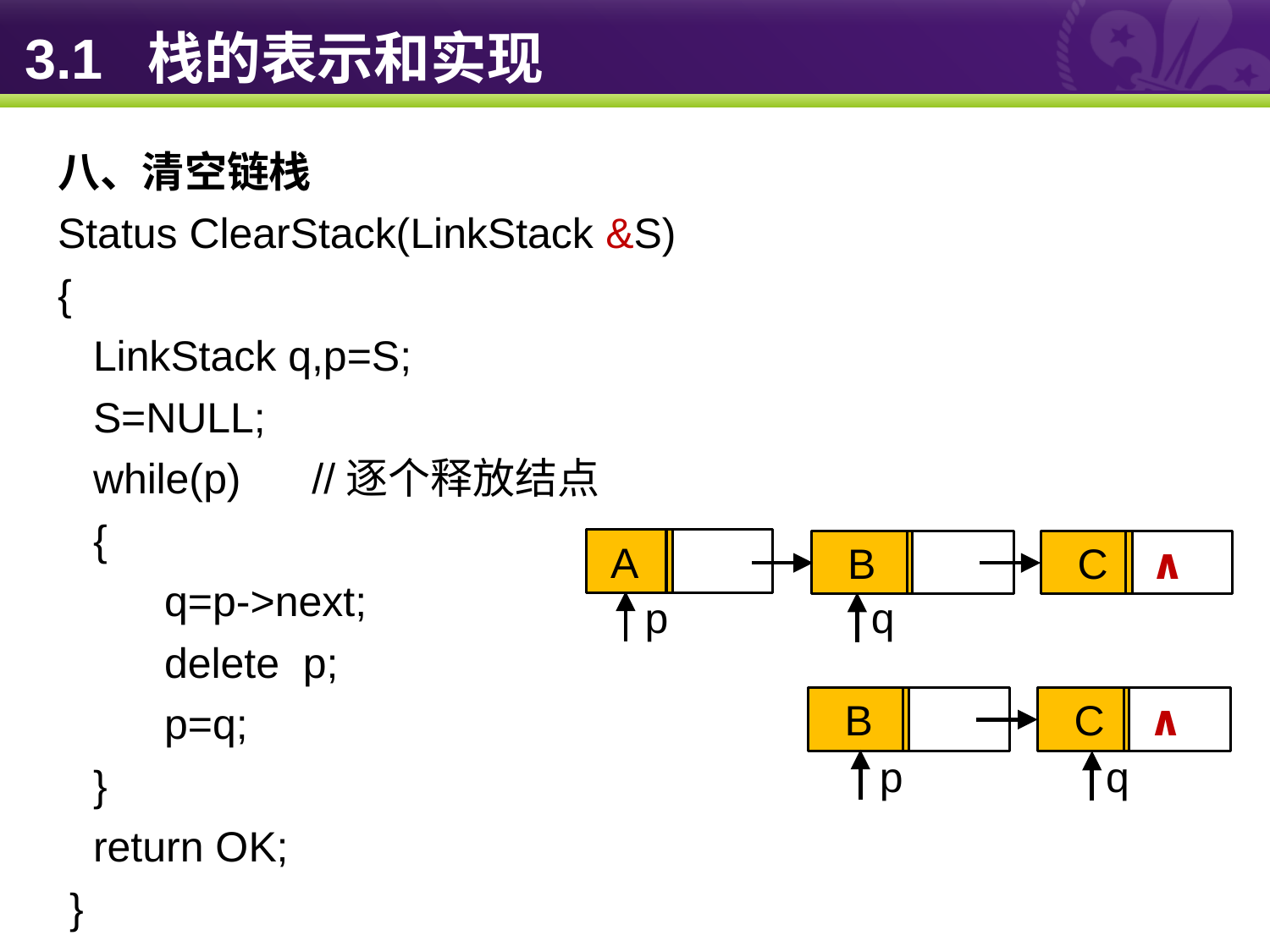

# 3.1  栈的表示和实现
八、清空链栈
Status ClearStack(LinkStack &S)
{
   LinkStack q,p=S;
   S=NULL;
   while(p)      //逐个释放结点
   {
         q=p->next;
         delete  p;
         p=q;
   }
   return OK;
 }
 A
 ∧
  B
 ∧
  C
 ∧
p
q
  B
 ∧
  C
 ∧
p
q